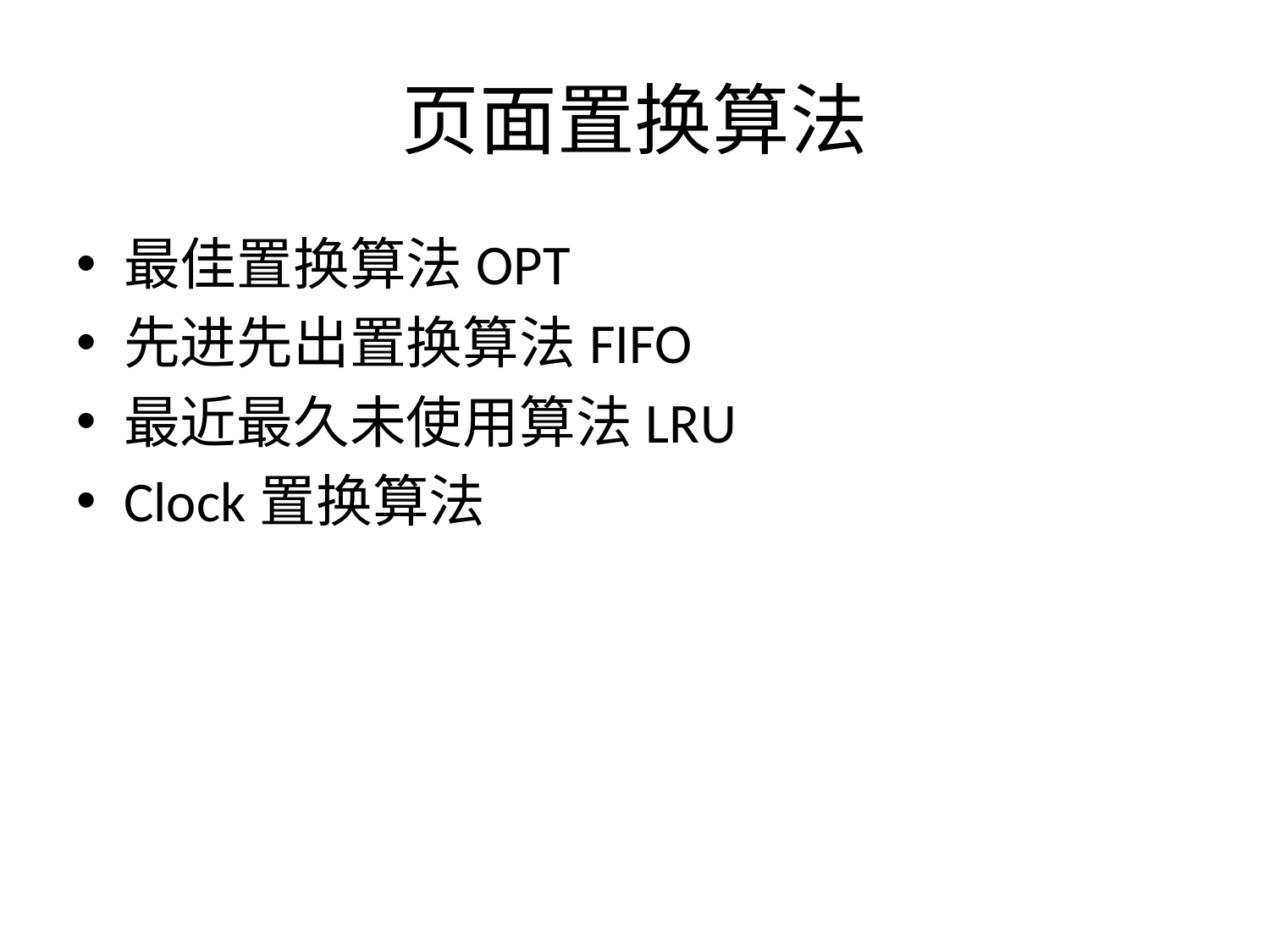

# 页面置换算法
最佳置换算法OPT
先进先出置换算法FIFO
最近最久未使用算法LRU
Clock置换算法